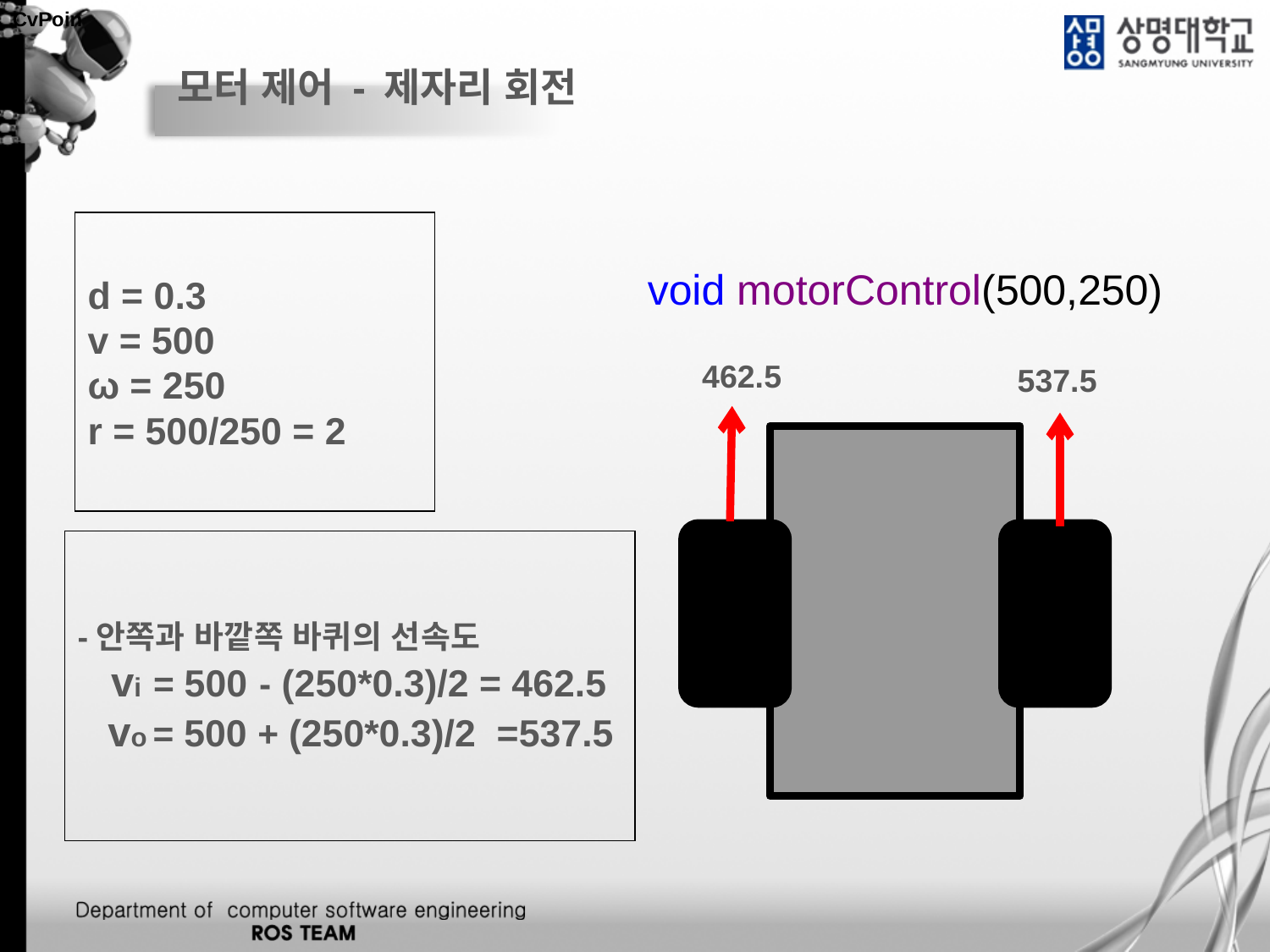

CvPoint
# 모터 제어 - 제자리 회전

d = 0.3
v = 500
ω = 250
r = 500/250 = 2

void motorControl(500,250)

 537.5
 462.5
-안쪽과 바깥쪽 바퀴의 선속도
   vi  = 500 - (250*0.3)/2 = 462.5
   vo = 500 + (250*0.3)/2  =537.5